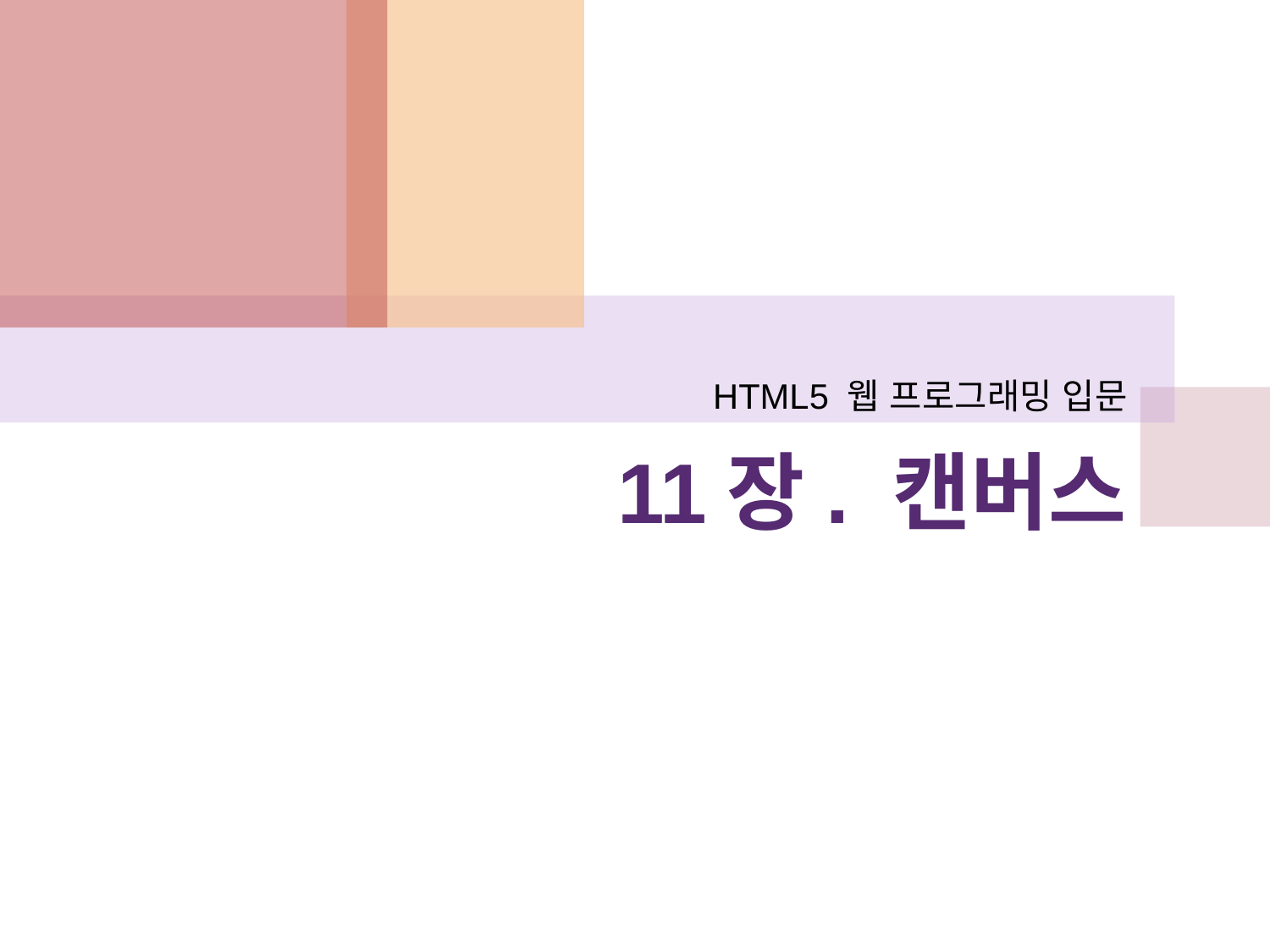

HTML5 웹 프로그래밍 입문
# 11장. 캔버스